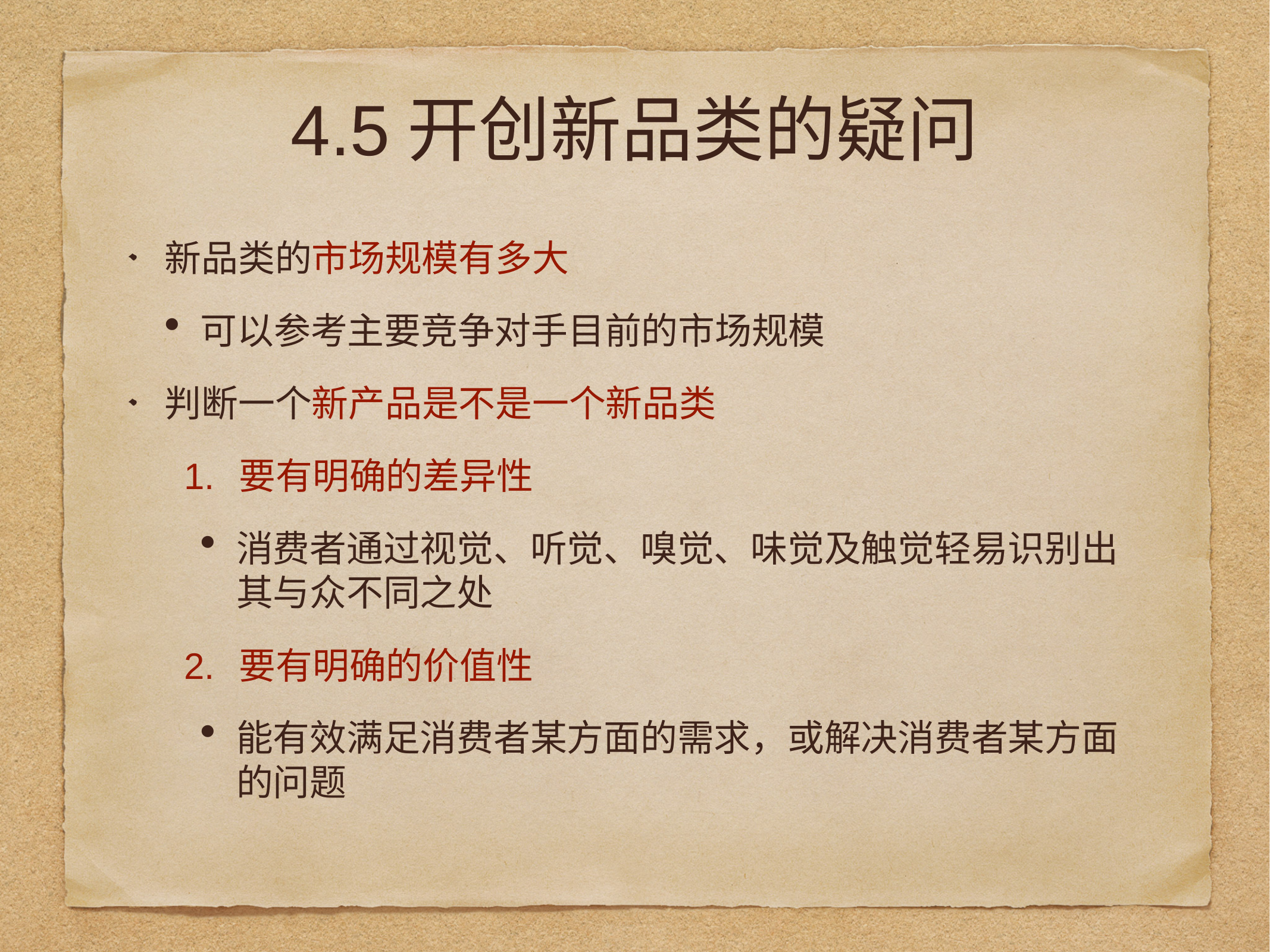

# 4.5开创新品类的疑问
新品类的市场规模有多大
可以参考主要竞争对手目前的市场规模
判断一个新产品是不是一个新品类
要有明确的差异性
消费者通过视觉、听觉、嗅觉、味觉及触觉轻易识别出其与众不同之处
要有明确的价值性
能有效满足消费者某方面的需求，或解决消费者某方面的问题